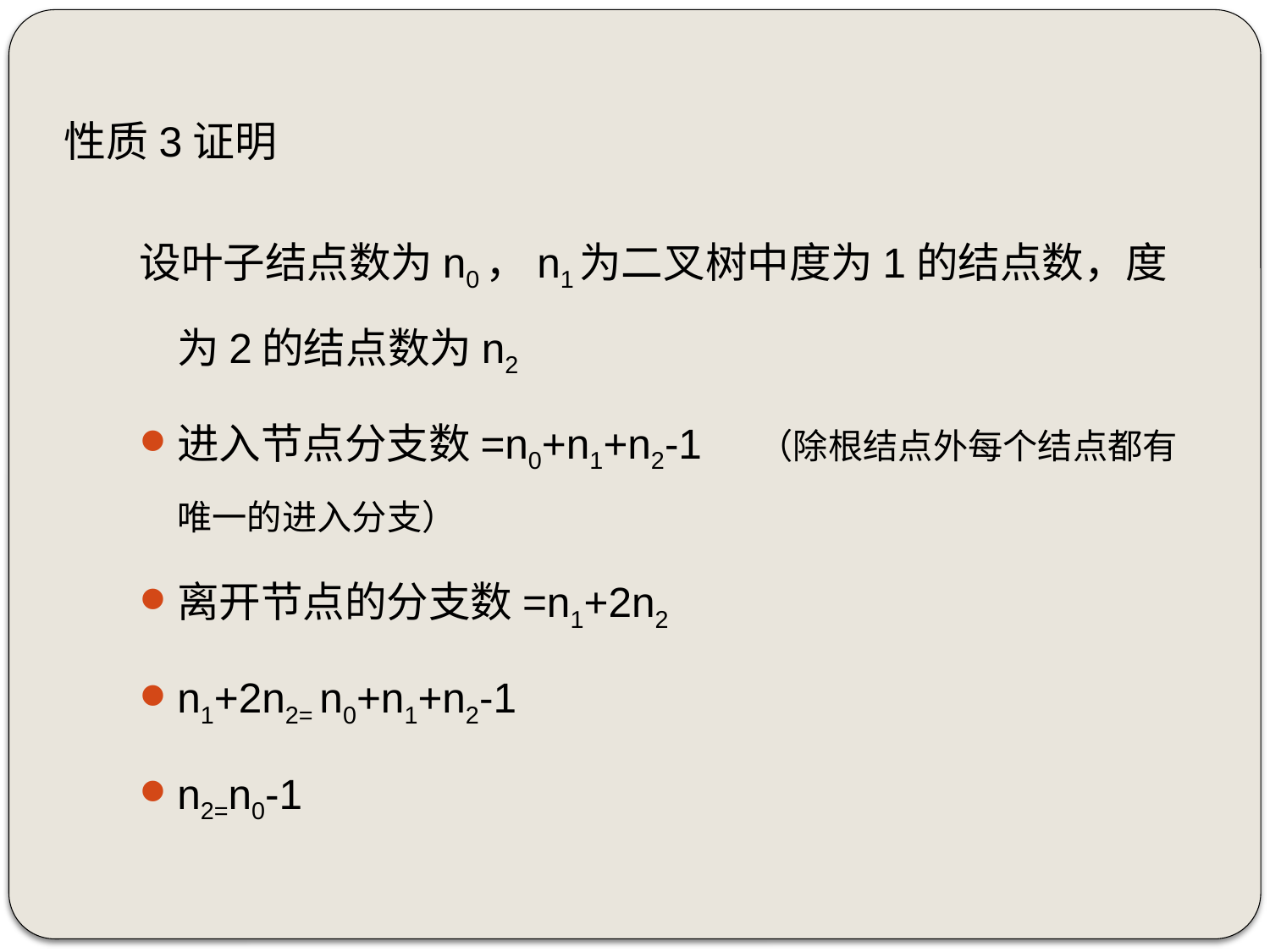

# 性质3证明
设叶子结点数为n0，n1为二叉树中度为1的结点数，度为2的结点数为n2
进入节点分支数=n0+n1+n2-1    （除根结点外每个结点都有唯一的进入分支）
离开节点的分支数=n1+2n2
n1+2n2= n0+n1+n2-1
n2=n0-1